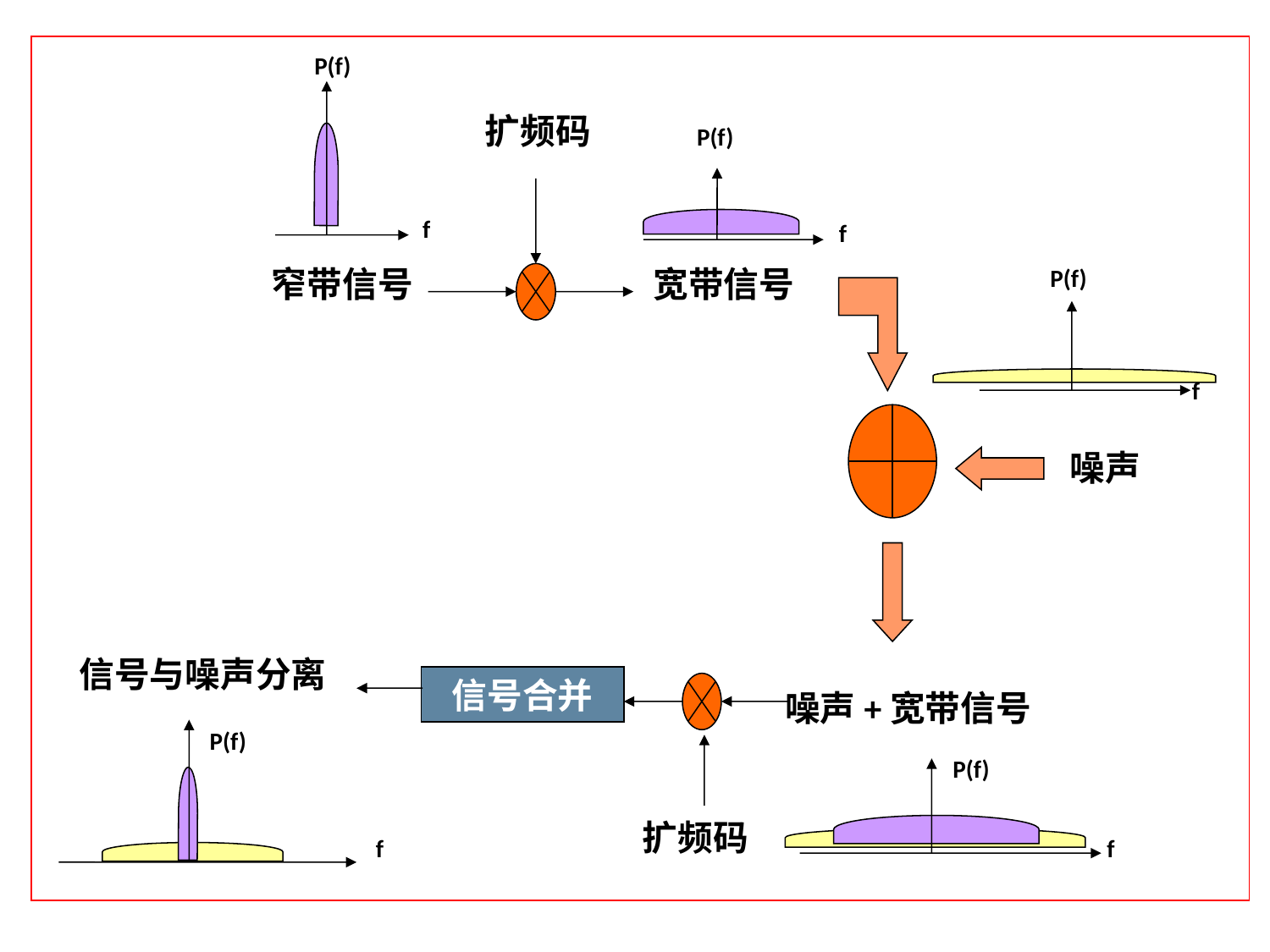

P(f)

窄带信号
f
扩频码

P(f)

宽带信号

f
P(f)

噪声

f

信号与噪声分离

P(f)
f
信号合并

扩频码
噪声+宽带信号

P(f)
f